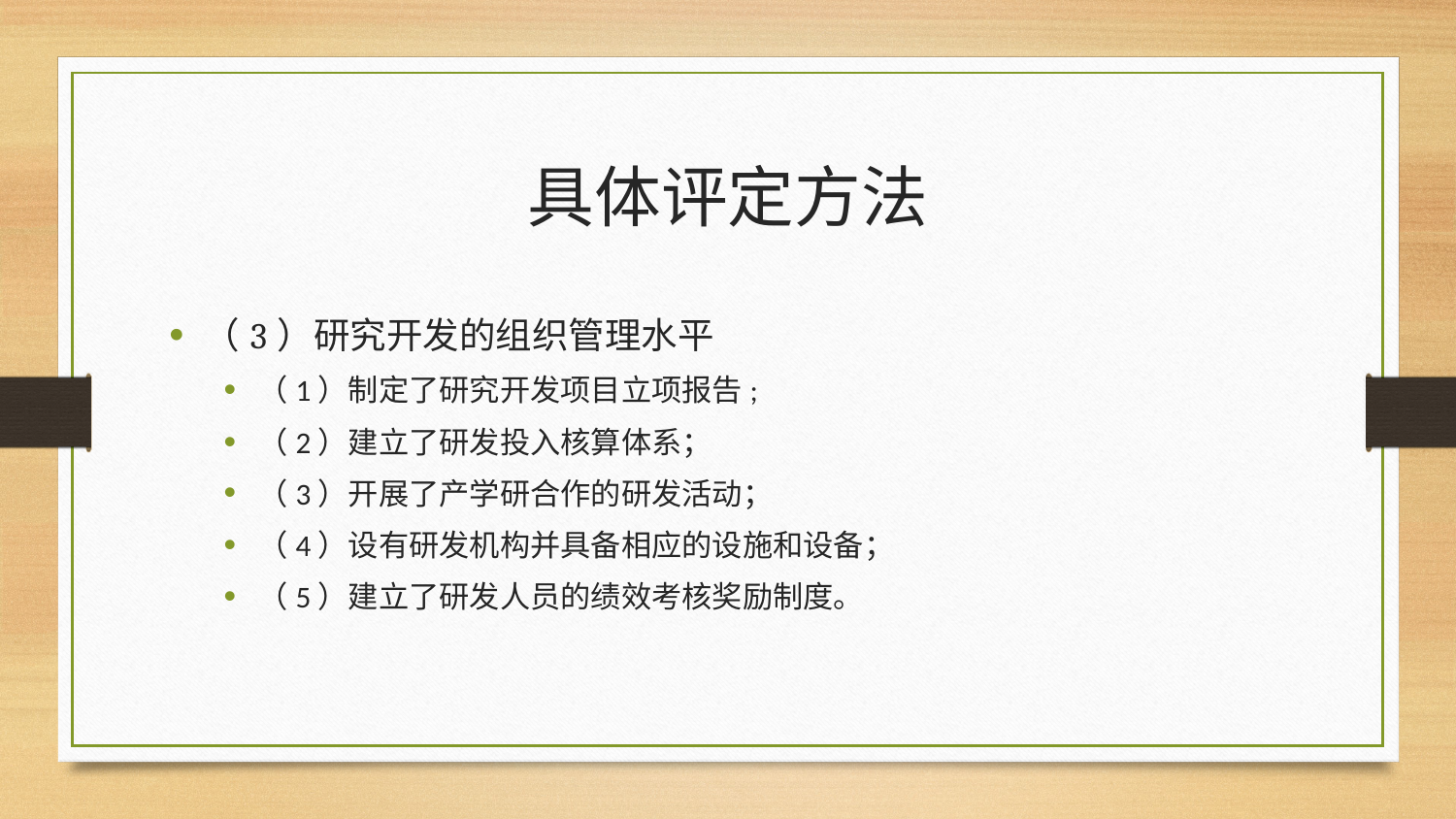

# 具体评定方法
（3）研究开发的组织管理水平
（1）制定了研究开发项目立项报告;
（2）建立了研发投入核算体系；
（3）开展了产学研合作的研发活动；
（4）设有研发机构并具备相应的设施和设备；
（5）建立了研发人员的绩效考核奖励制度。